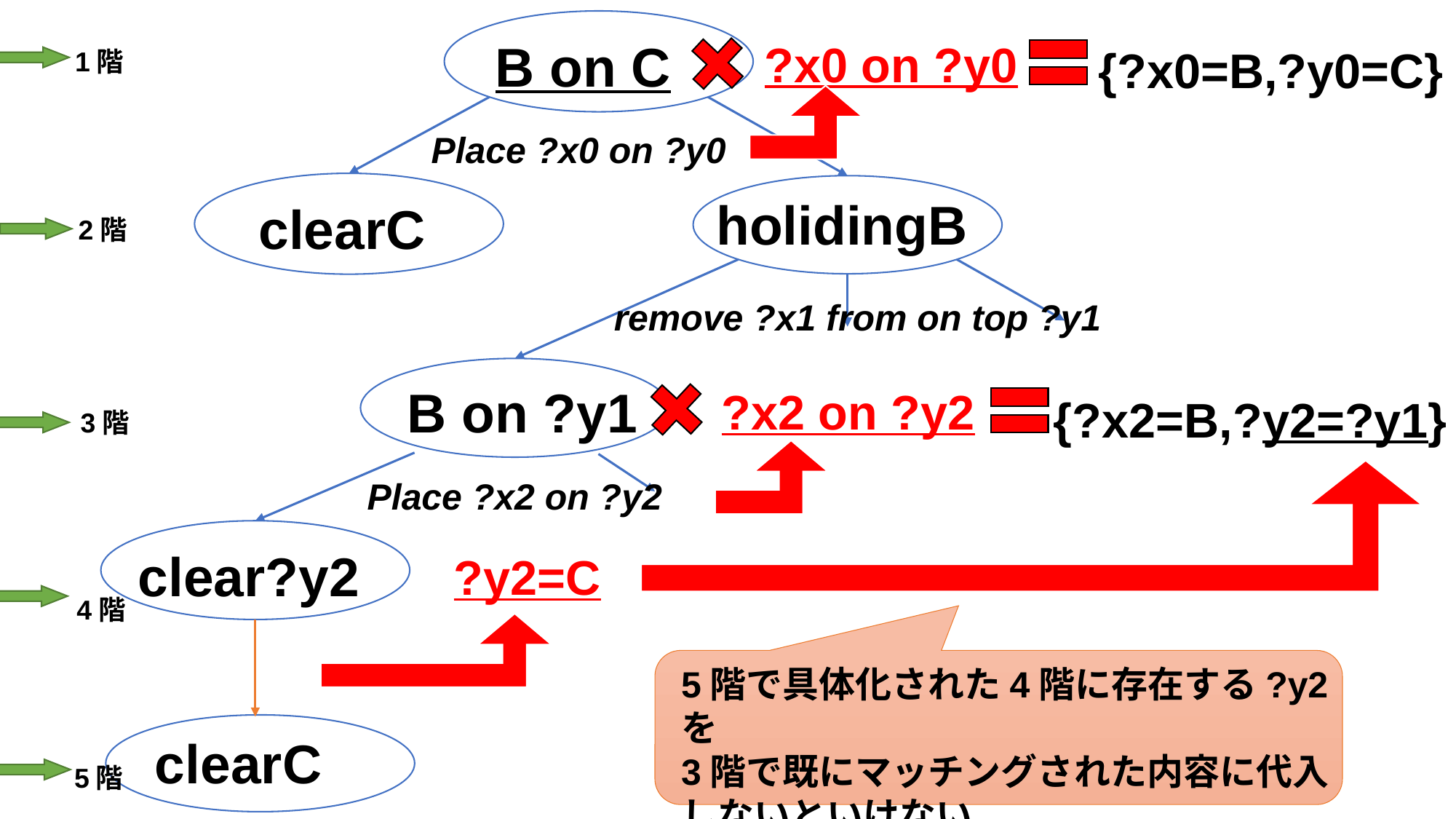

B on C
?x0 on ?y0
{?x0=B,?y0=C}

1階

Place ?x0 on ?y0

holidingB
clearC
2階

remove ?x1 from on top ?y1

B on ?y1
?x2 on ?y2

{?x2=B,?y2=?y1}
3階

Place ?x2 on ?y2

clear?y2
?y2=C

4階

5階で具体化された4階に存在する?y2を
3階で既にマッチングされた内容に代入しないといけない.

clearC
5階